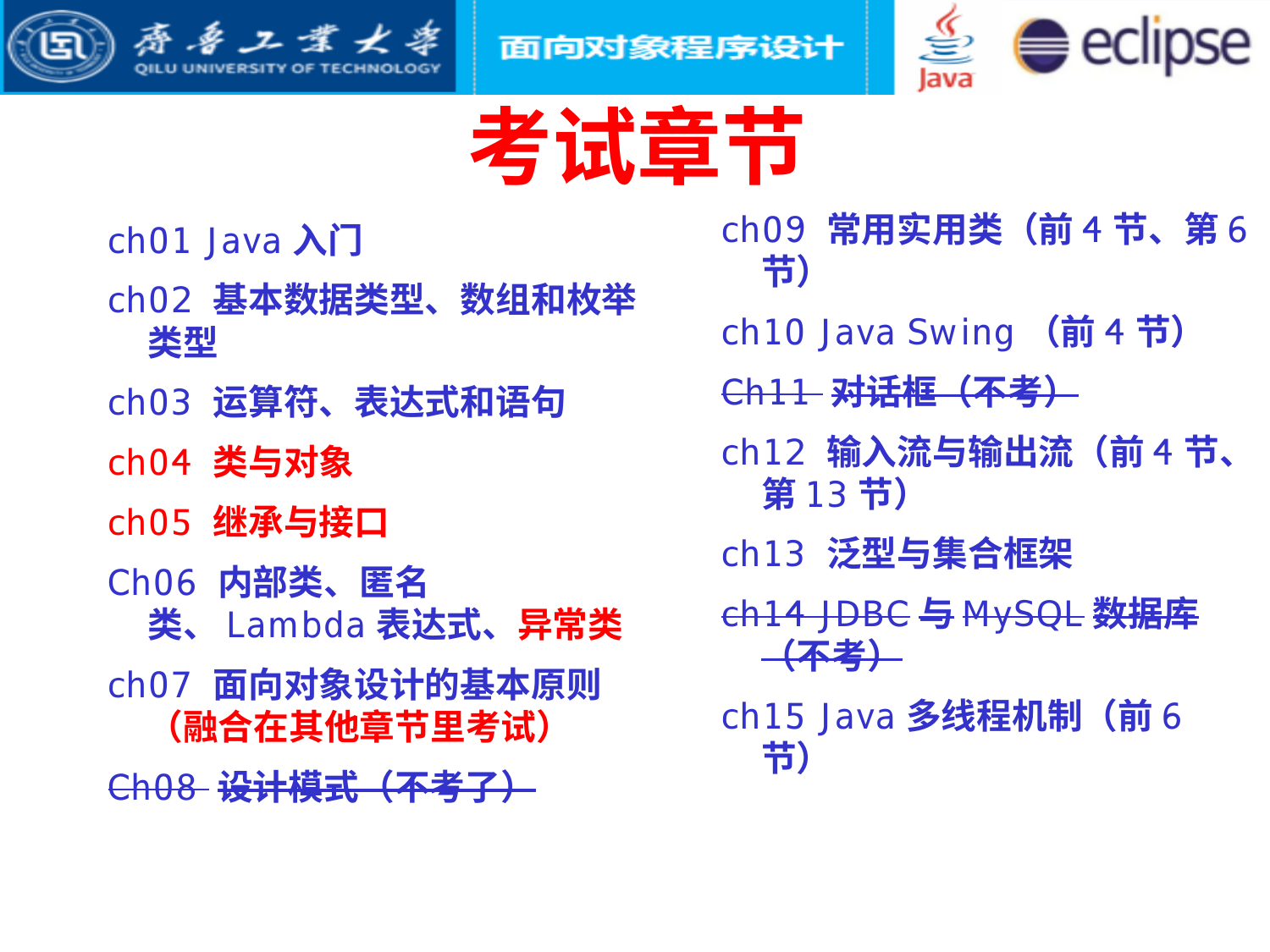

# 考试章节
ch09 常用实用类（前4节、第6节）
ch10 Java Swing（前4节）
Ch11 对话框（不考）
ch12 输入流与输出流（前4节、第13节）
ch13 泛型与集合框架
ch14 JDBC与MySQL数据库（不考）
ch15 Java多线程机制（前6节）
ch01 Java入门
ch02 基本数据类型、数组和枚举类型
ch03 运算符、表达式和语句
ch04 类与对象
ch05 继承与接口
Ch06 内部类、匿名类、Lambda表达式、异常类
ch07 面向对象设计的基本原则（融合在其他章节里考试）
Ch08 设计模式（不考了）
3